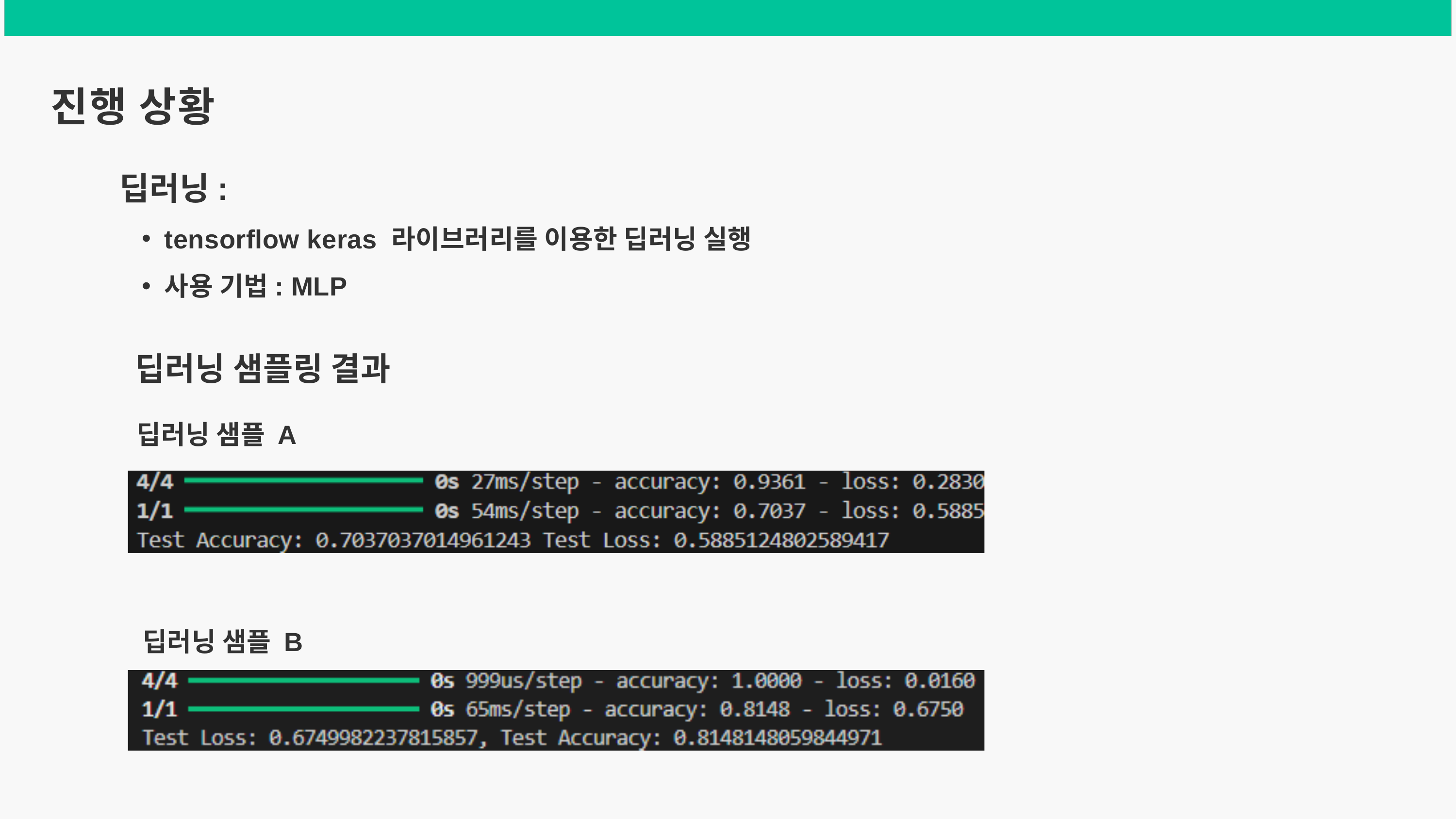

진행 상황
딥러닝:
tensorflow keras 라이브러리를 이용한 딥러닝 실행
사용 기법: MLP
딥러닝 샘플링 결과
딥러닝 샘플 A

딥러닝 샘플 B